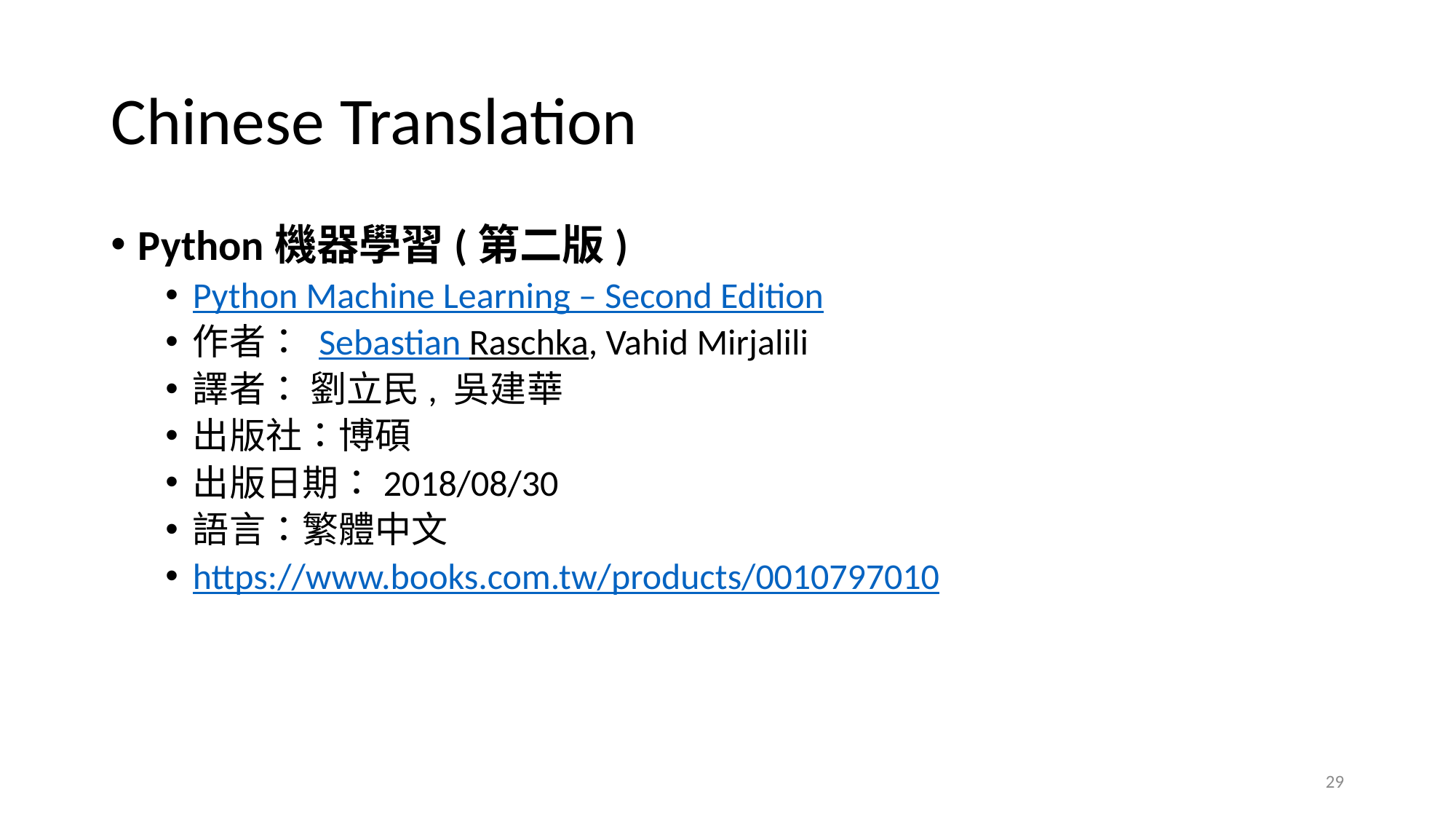

# Chinese Translation
Python機器學習(第二版)
Python Machine Learning – Second Edition
作者： Sebastian Raschka, Vahid Mirjalili
譯者： 劉立民, 吳建華
出版社：博碩
出版日期：2018/08/30
語言：繁體中文
https://www.books.com.tw/products/0010797010
29